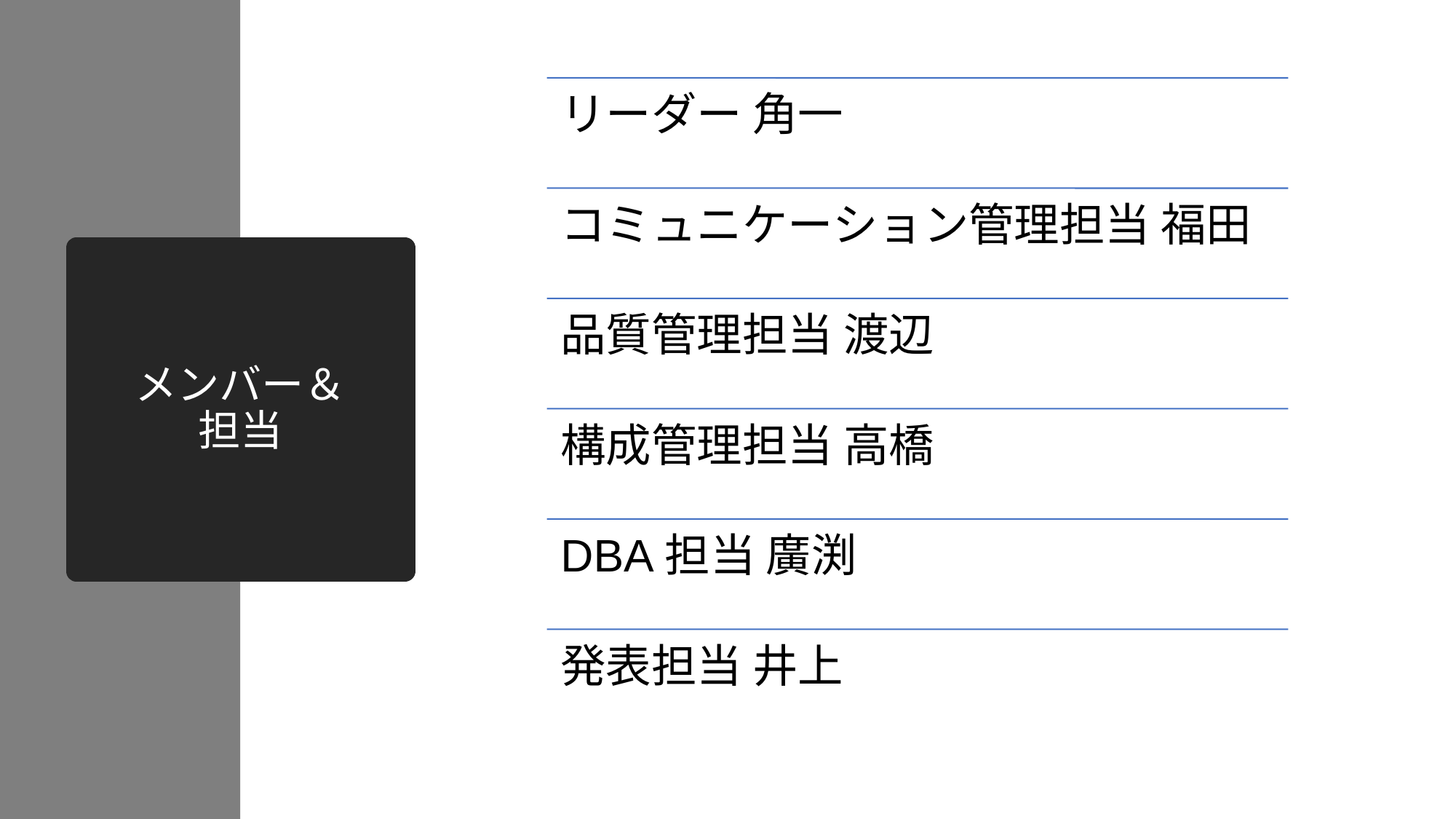

リーダー 角一
コミュニケーション管理担当 福田
品質管理担当 渡辺
構成管理担当 高橋
DBA担当 廣渕
発表担当 井上
# メンバー＆ 担当